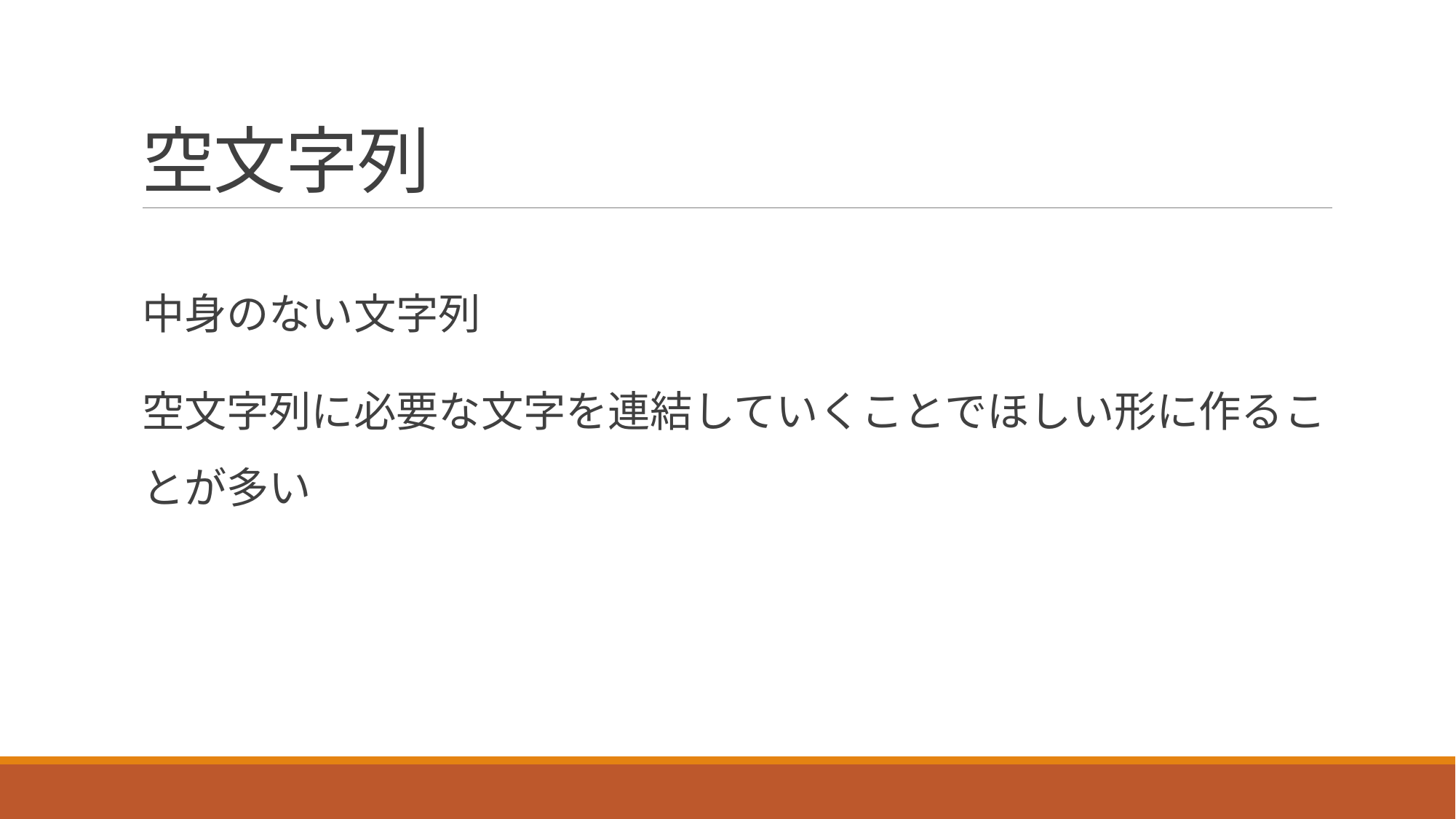

# 空文字列

中身のない文字列
空文字列に必要な文字を連結していくことでほしい形に作ることが多い